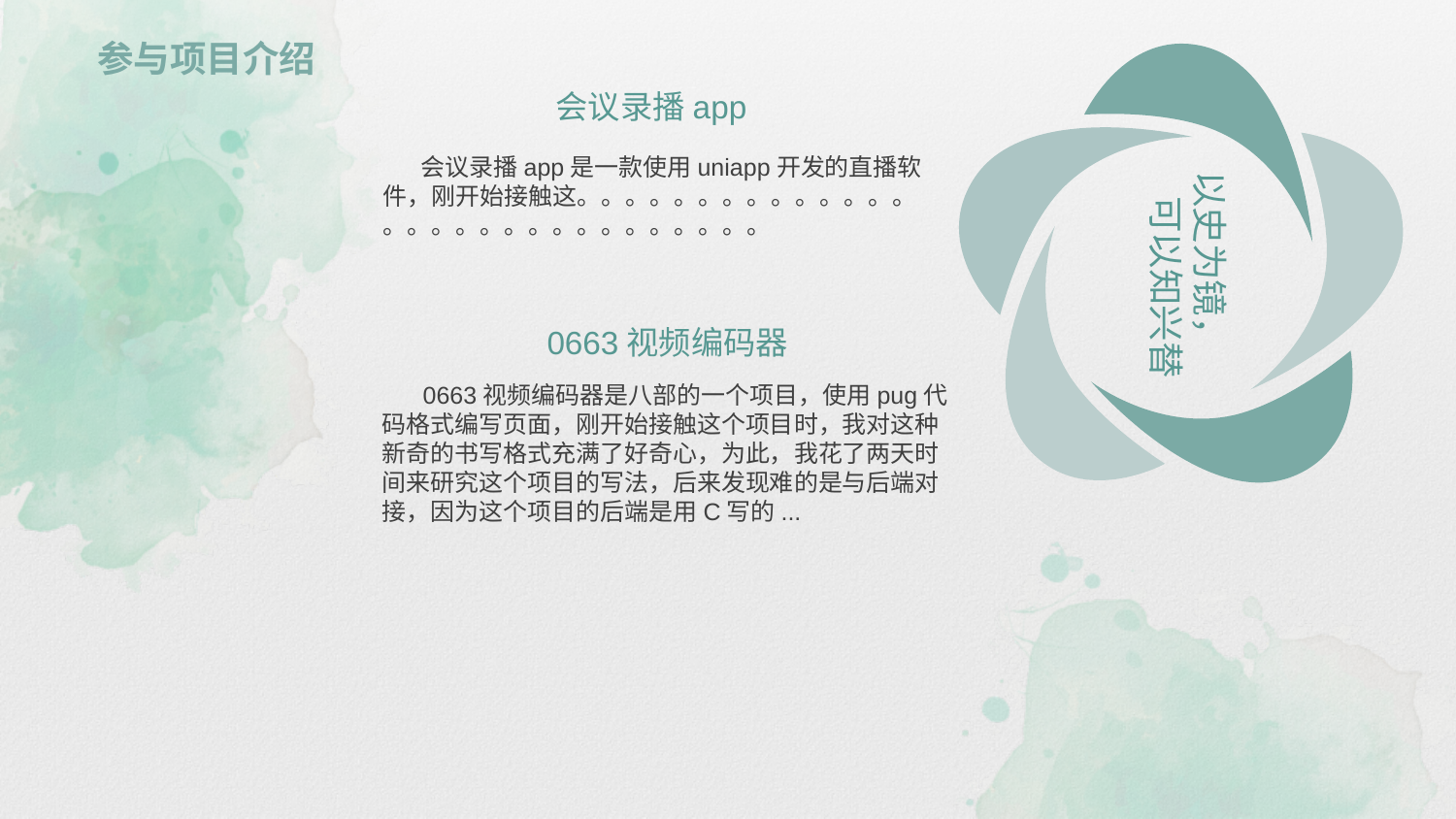

参与项目介绍

会议录播app
      会议录播app是一款使用uniapp开发的直播软
件，刚开始接触这。。。。。。。。。。。。。。
。。。。。。。。。。。。。。。。
以史为镜，
  可以知兴替
0663视频编码器
      0663视频编码器是八部的一个项目，使用pug代
码格式编写页面，刚开始接触这个项目时，我对这种
新奇的书写格式充满了好奇心，为此，我花了两天时
间来研究这个项目的写法，后来发现难的是与后端对
接，因为这个项目的后端是用C写的...